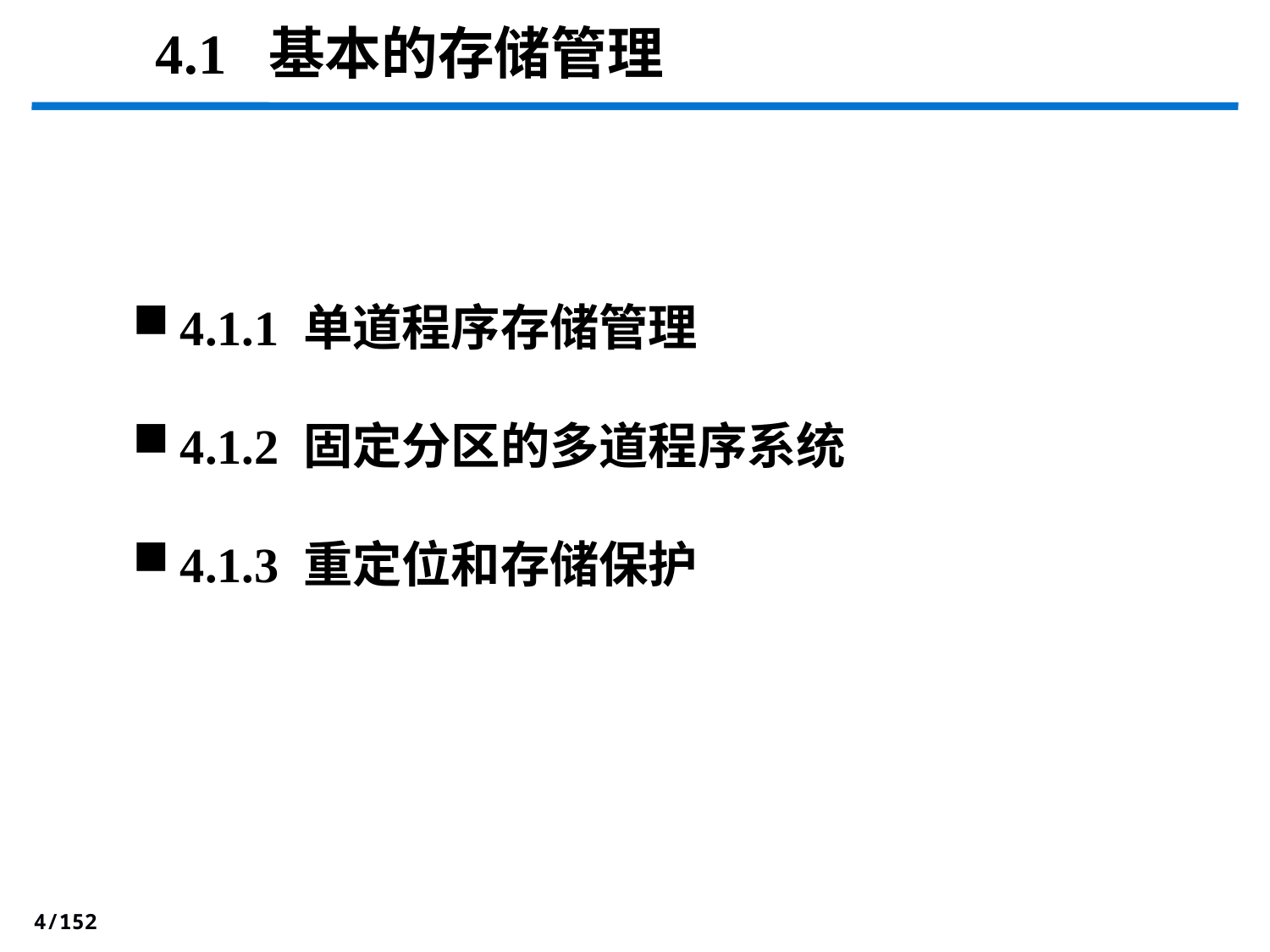

4.1  基本的存储管理
4.1.1 单道程序存储管理
4.1.2 固定分区的多道程序系统
4.1.3 重定位和存储保护